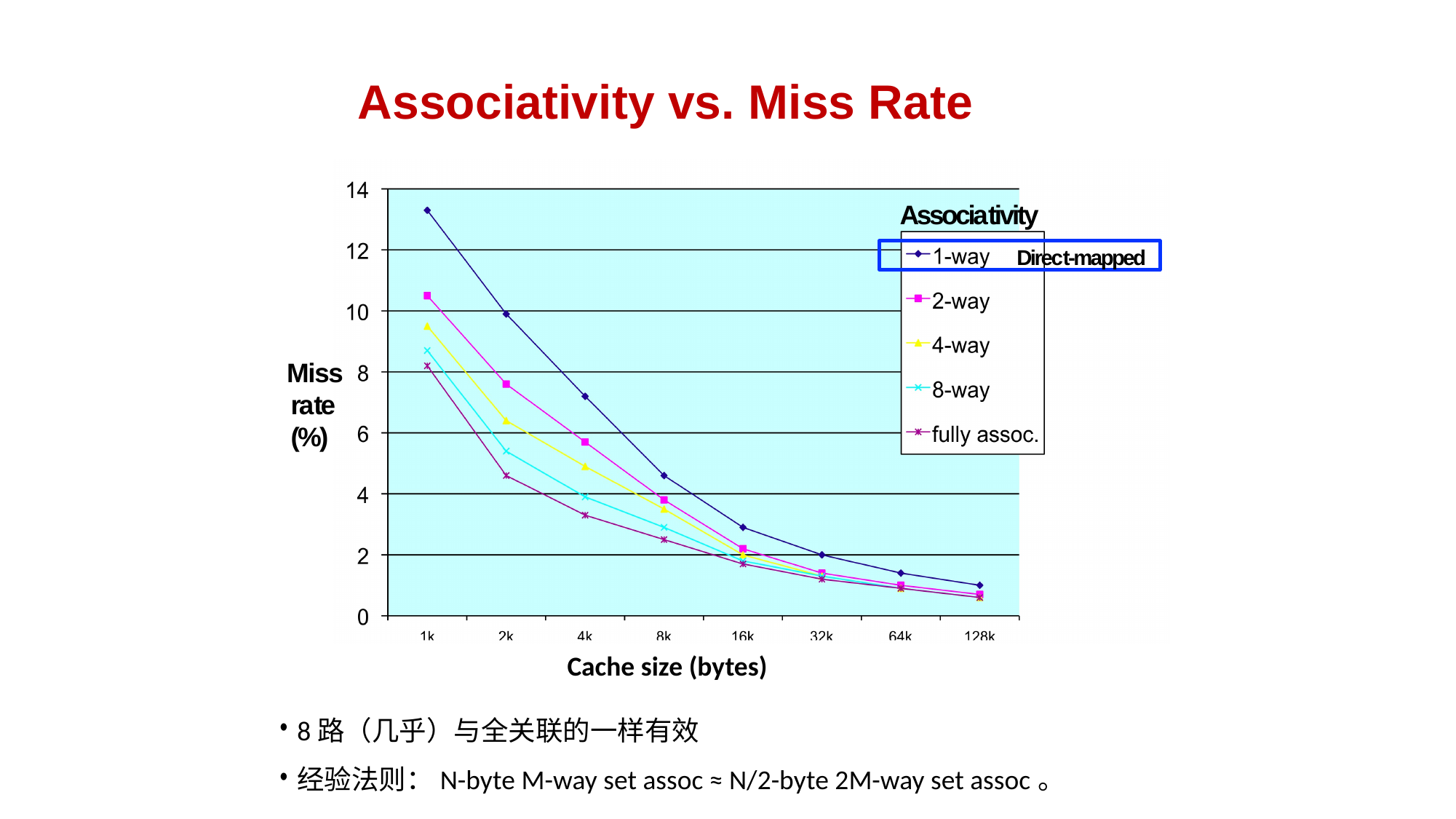

# Associativity vs. Miss Rate

Associativity
Direct-mapped
Miss  rate  (%)
Cache size (bytes)
8路（几乎）与全关联的一样有效
经验法则：N-byte M-way set assoc ≈ N/2-byte 2M-way set assoc。